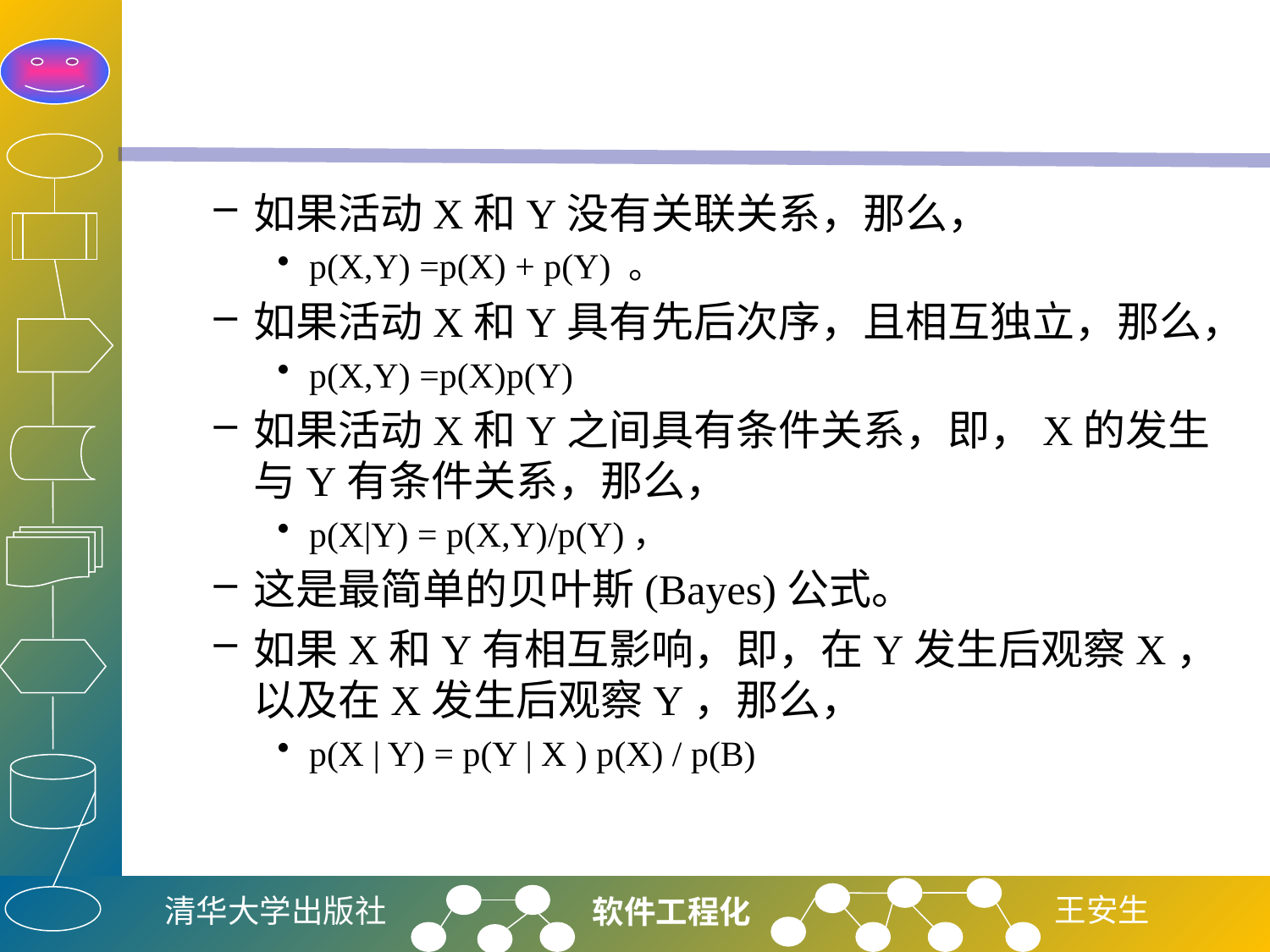

#
如果活动X和Y没有关联关系，那么，
p(X,Y) =p(X) + p(Y) 。
如果活动X和Y具有先后次序，且相互独立，那么，
p(X,Y) =p(X)p(Y)
如果活动X和Y之间具有条件关系，即，X的发生与Y有条件关系，那么，
p(X|Y) = p(X,Y)/p(Y)，
这是最简单的贝叶斯(Bayes)公式。
如果X和Y有相互影响，即，在Y发生后观察X，以及在X发生后观察Y，那么，
p(X | Y) = p(Y | X ) p(X) / p(B)